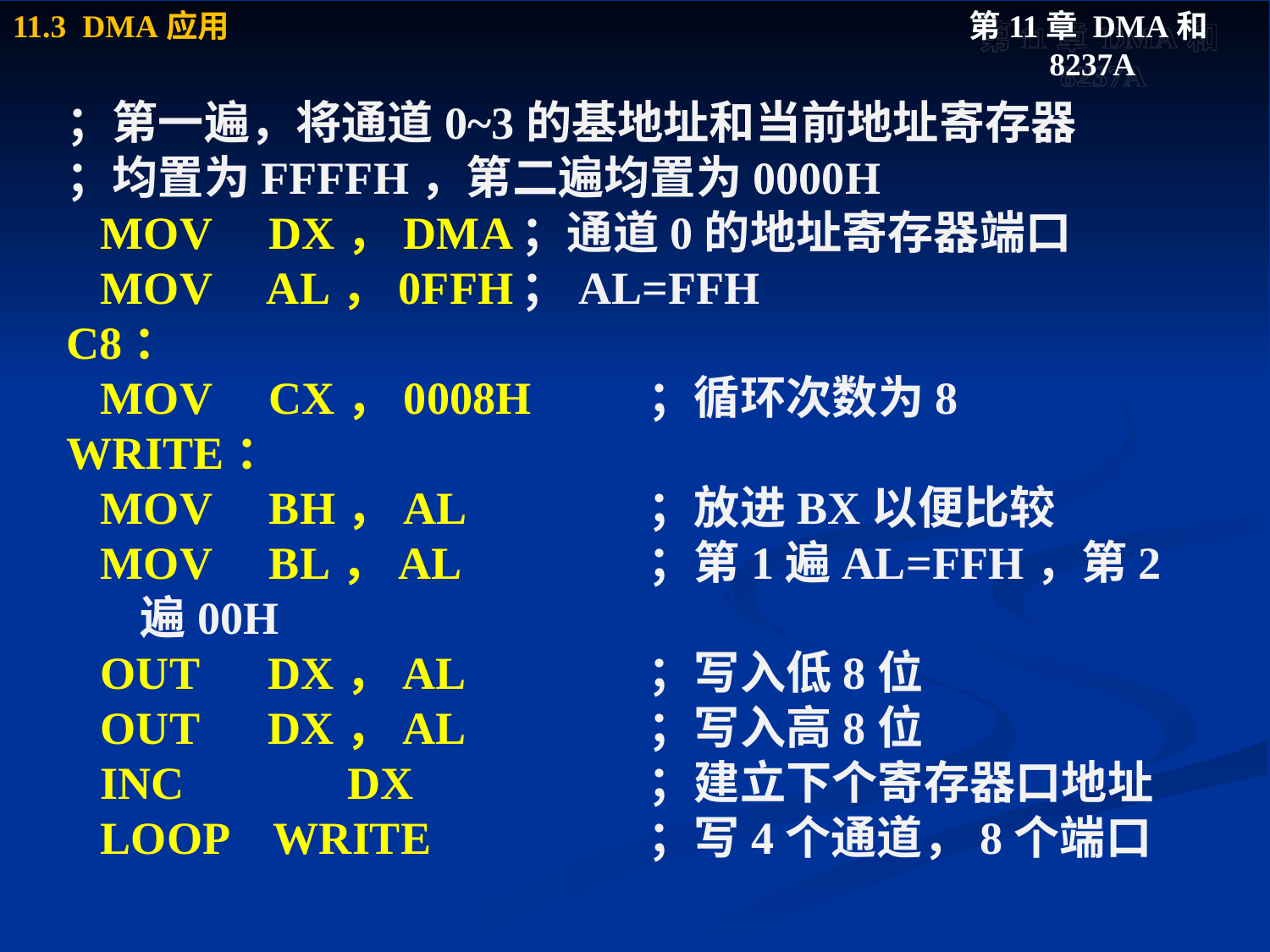

；第一遍，将通道0~3的基地址和当前地址寄存器
；均置为FFFFH，第二遍均置为0000H
   MOV     DX，DMA	；通道0的地址寄存器端口
   MOV     AL，0FFH	；AL=FFH
C8：
   MOV     CX，0008H	；循环次数为8
WRITE：
   MOV     BH，AL		；放进BX以便比较
   MOV     BL，AL		；第1遍AL=FFH，第2遍00H
   OUT      DX，AL		；写入低8位
   OUT      DX，AL		；写入高8位
   INC	       DX		；建立下个寄存器口地址
   LOOP    WRITE		；写4个通道，8个端口